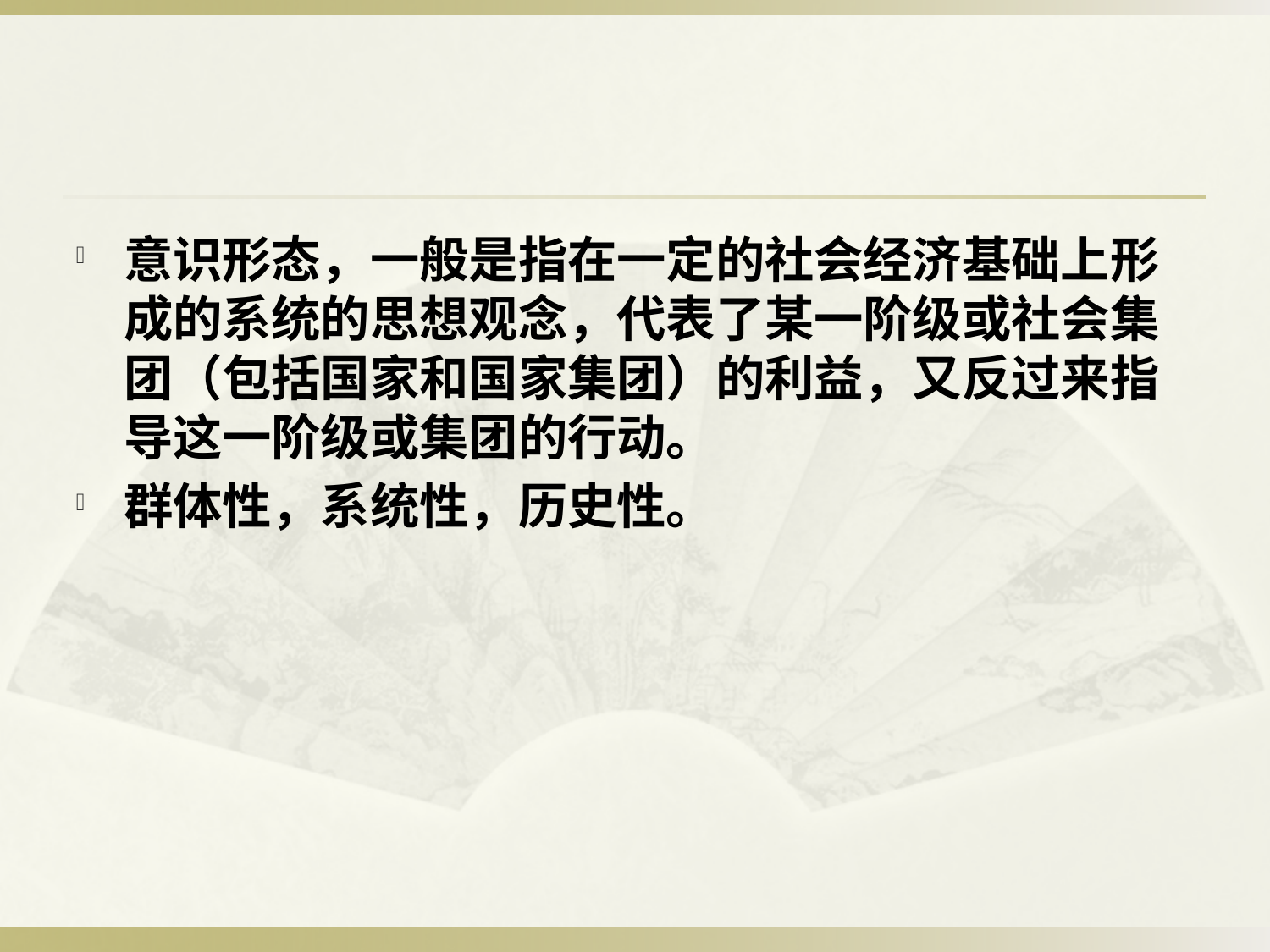

#
意识形态，一般是指在一定的社会经济基础上形成的系统的思想观念，代表了某一阶级或社会集团（包括国家和国家集团）的利益，又反过来指导这一阶级或集团的行动。
群体性，系统性，历史性。